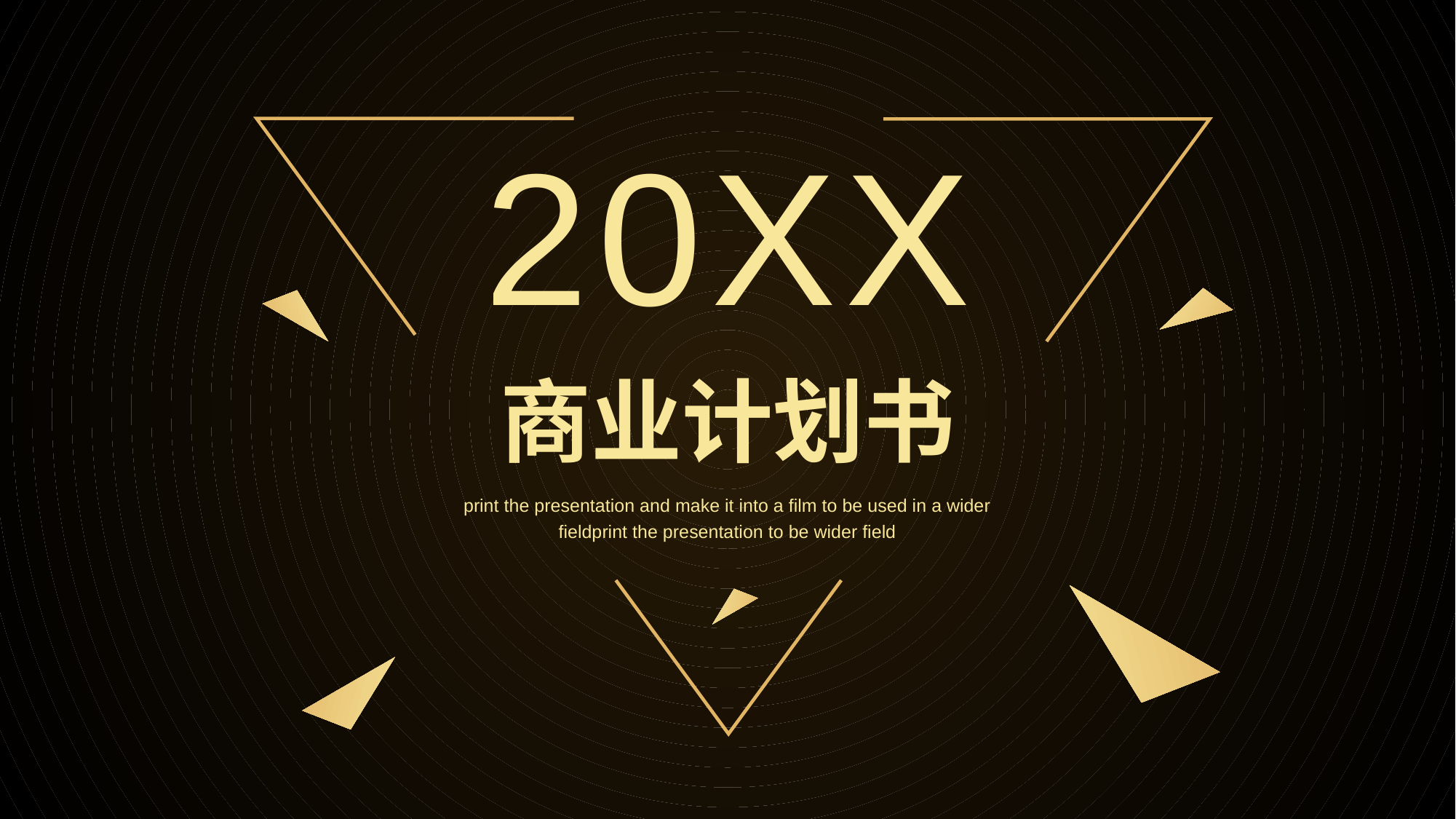

20XX

商业计划书
print the presentation and make it into a film to be used in a wider fieldprint the presentation to be wider field